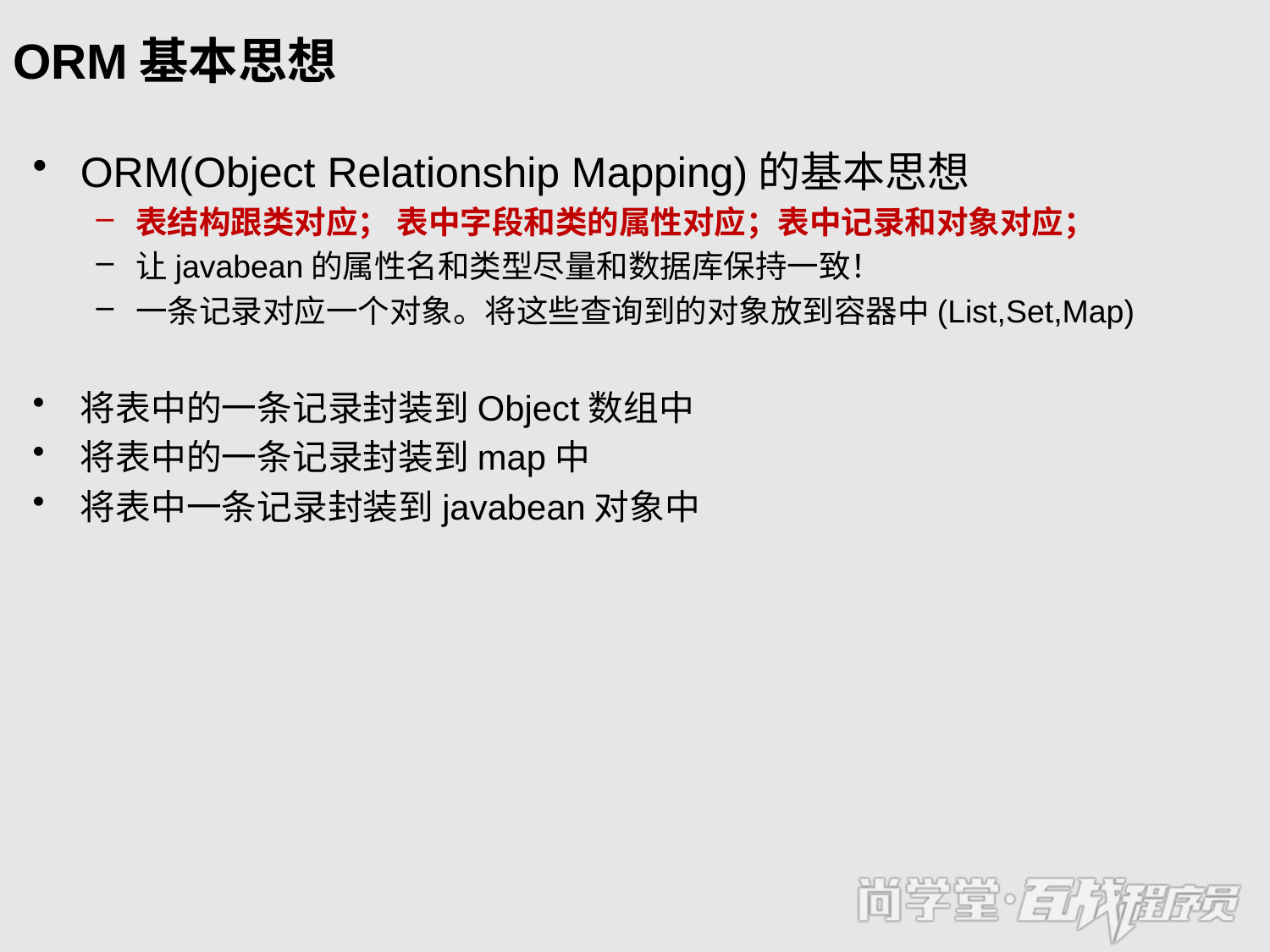

# ORM基本思想
ORM(Object Relationship Mapping)的基本思想
表结构跟类对应； 表中字段和类的属性对应；表中记录和对象对应；
让javabean的属性名和类型尽量和数据库保持一致！
一条记录对应一个对象。将这些查询到的对象放到容器中(List,Set,Map)

将表中的一条记录封装到Object数组中
将表中的一条记录封装到map中
将表中一条记录封装到javabean对象中